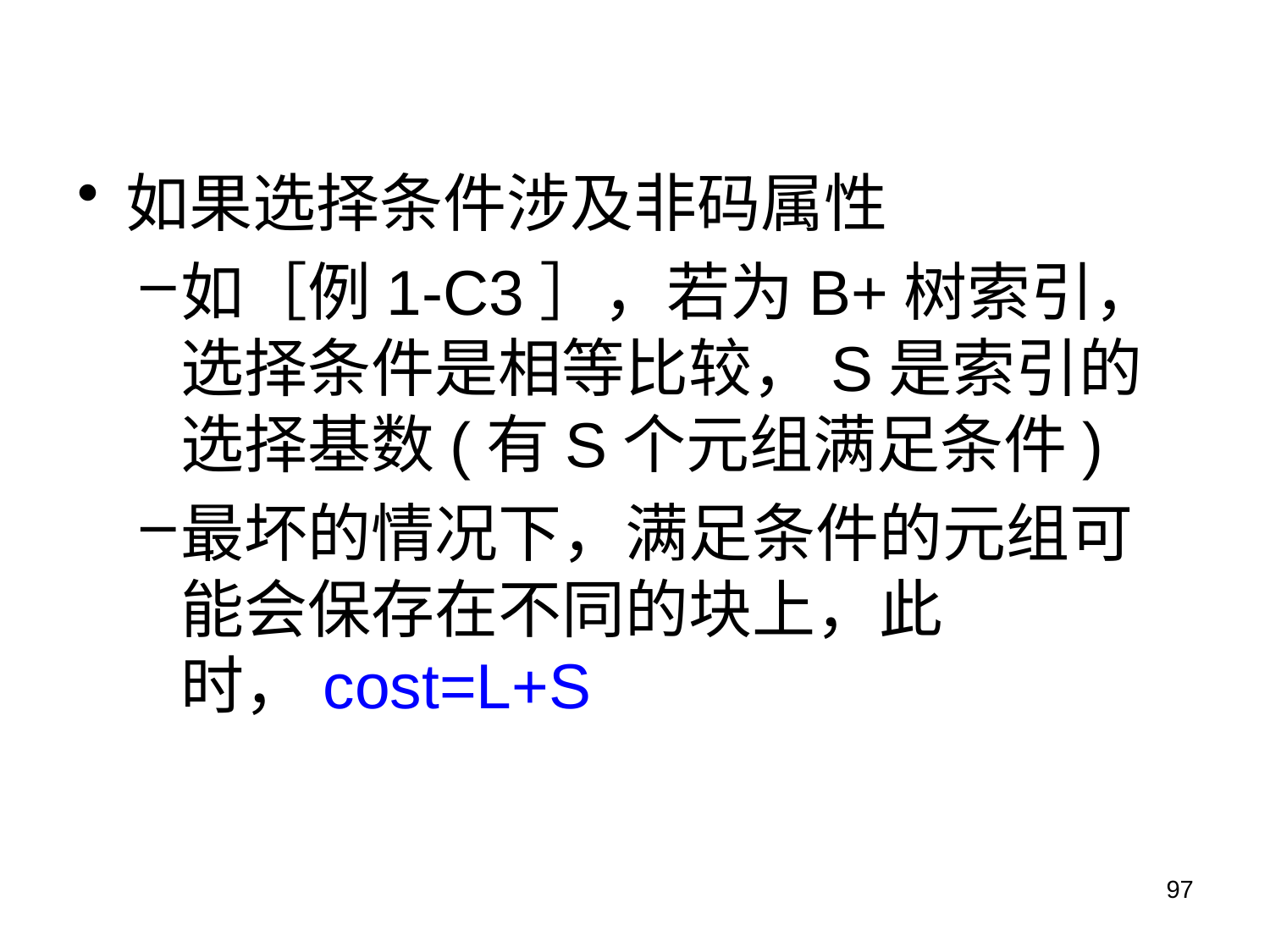

如果选择条件涉及非码属性
如［例1-C3］，若为B+树索引，选择条件是相等比较，S是索引的选择基数(有S个元组满足条件)
最坏的情况下，满足条件的元组可能会保存在不同的块上，此时，cost=L+S

97